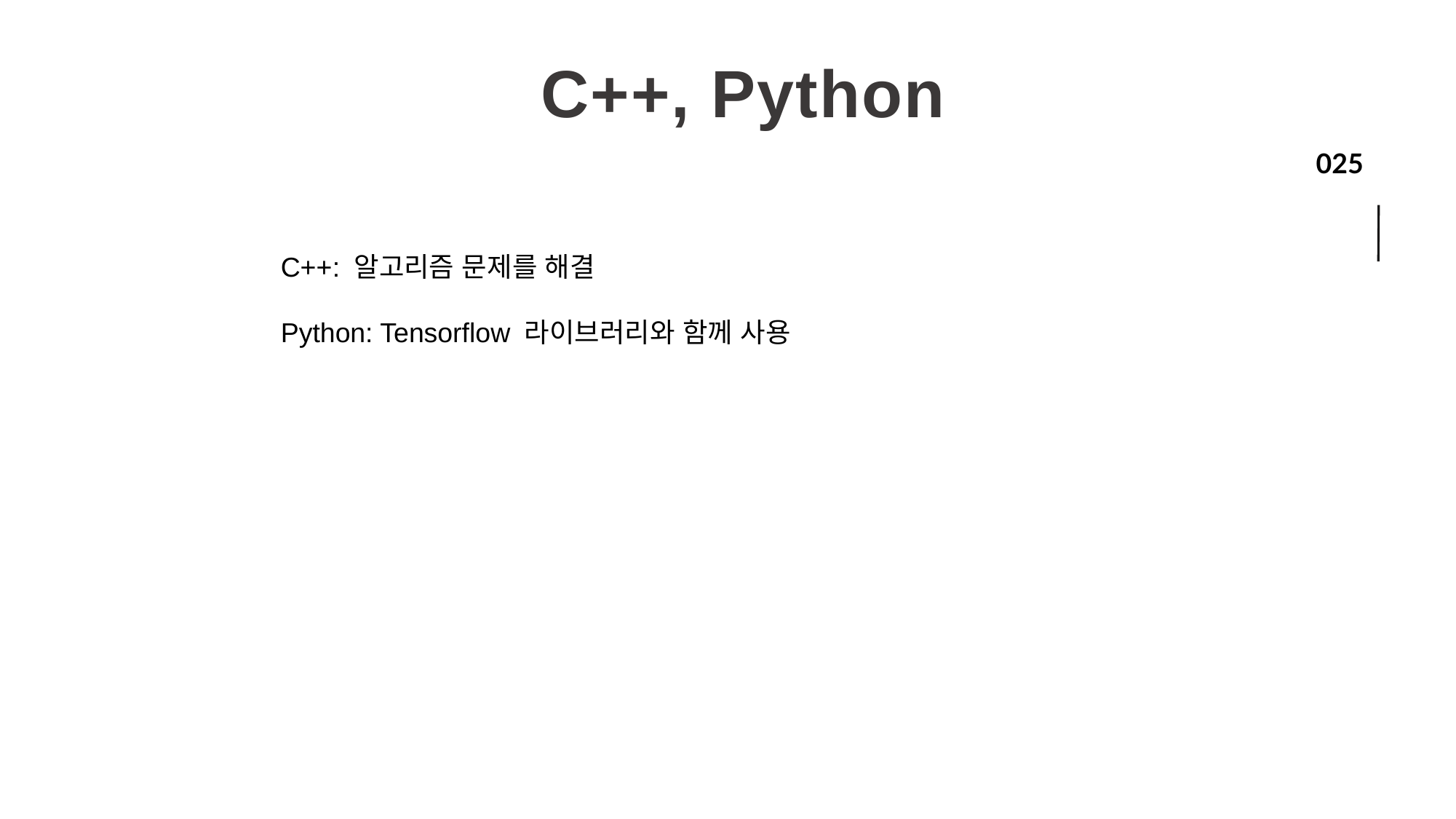

C++, Python
C++: 알고리즘 문제를 해결

Python: Tensorflow 라이브러리와 함께 사용